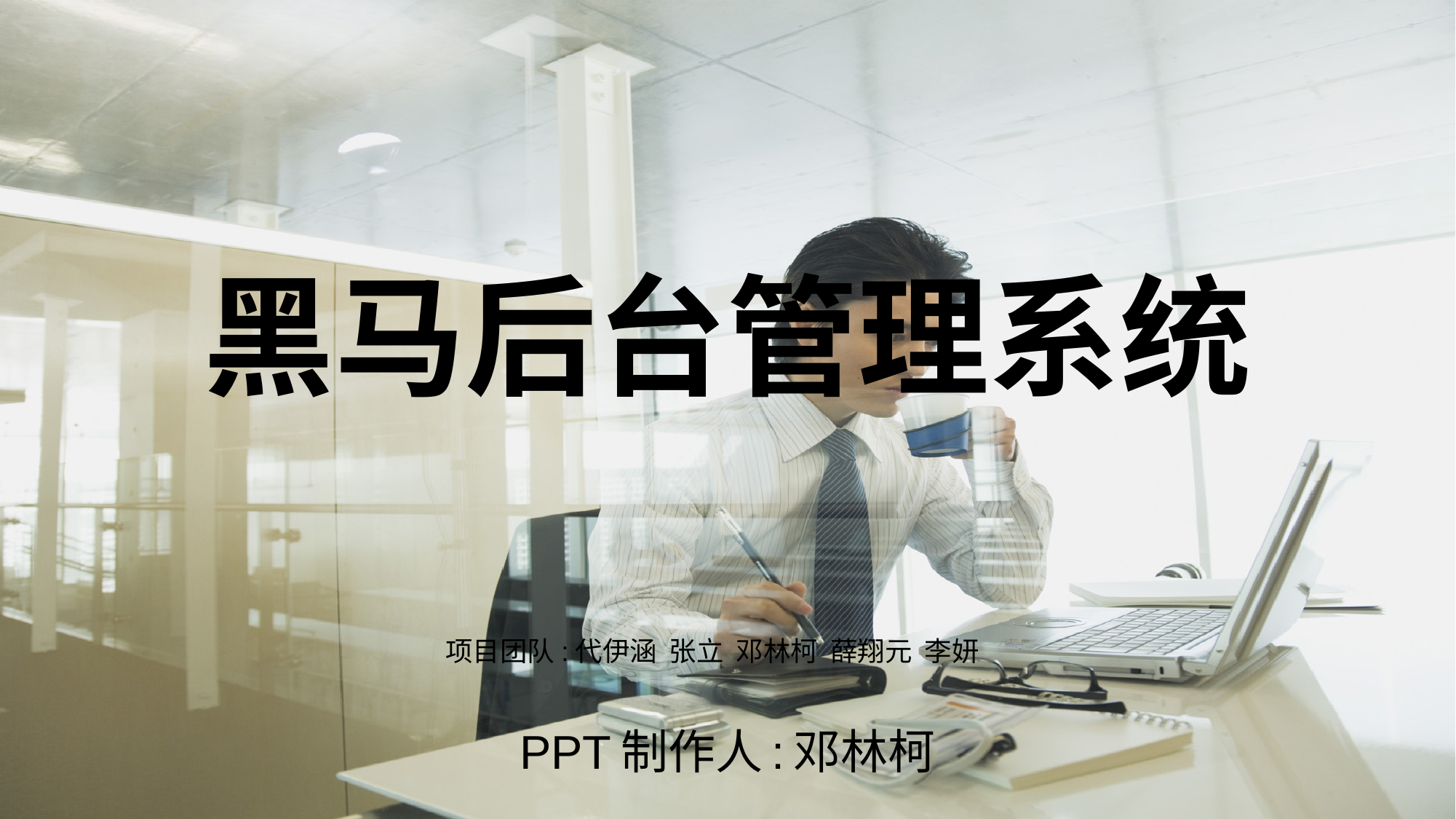

# 黑马后台管理系统

PPT制作人:邓林柯
项目团队:代伊涵  张立  邓林柯  薛翔元  李妍